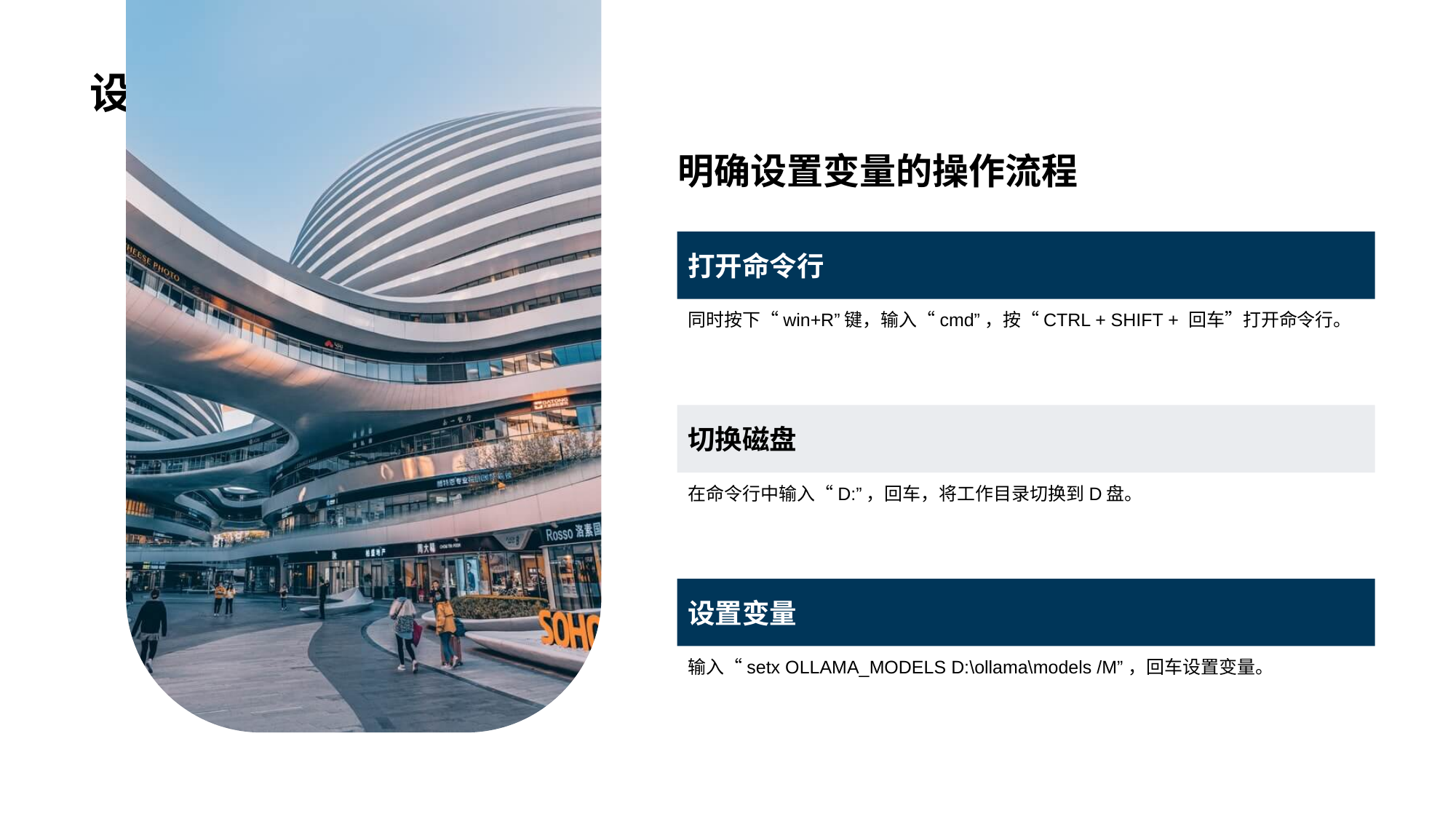

打开命令行
同时按下“win+R”键，输入“cmd”，按“CTRL + SHIFT + 回车”打开命令行。
明确设置变量的操作流程
切换磁盘
在命令行中输入“D:”，回车，将工作目录切换到D盘。
设置变量
输入“setx OLLAMA_MODELS D:\ollama\models /M”，回车设置变量。
# 设置步骤